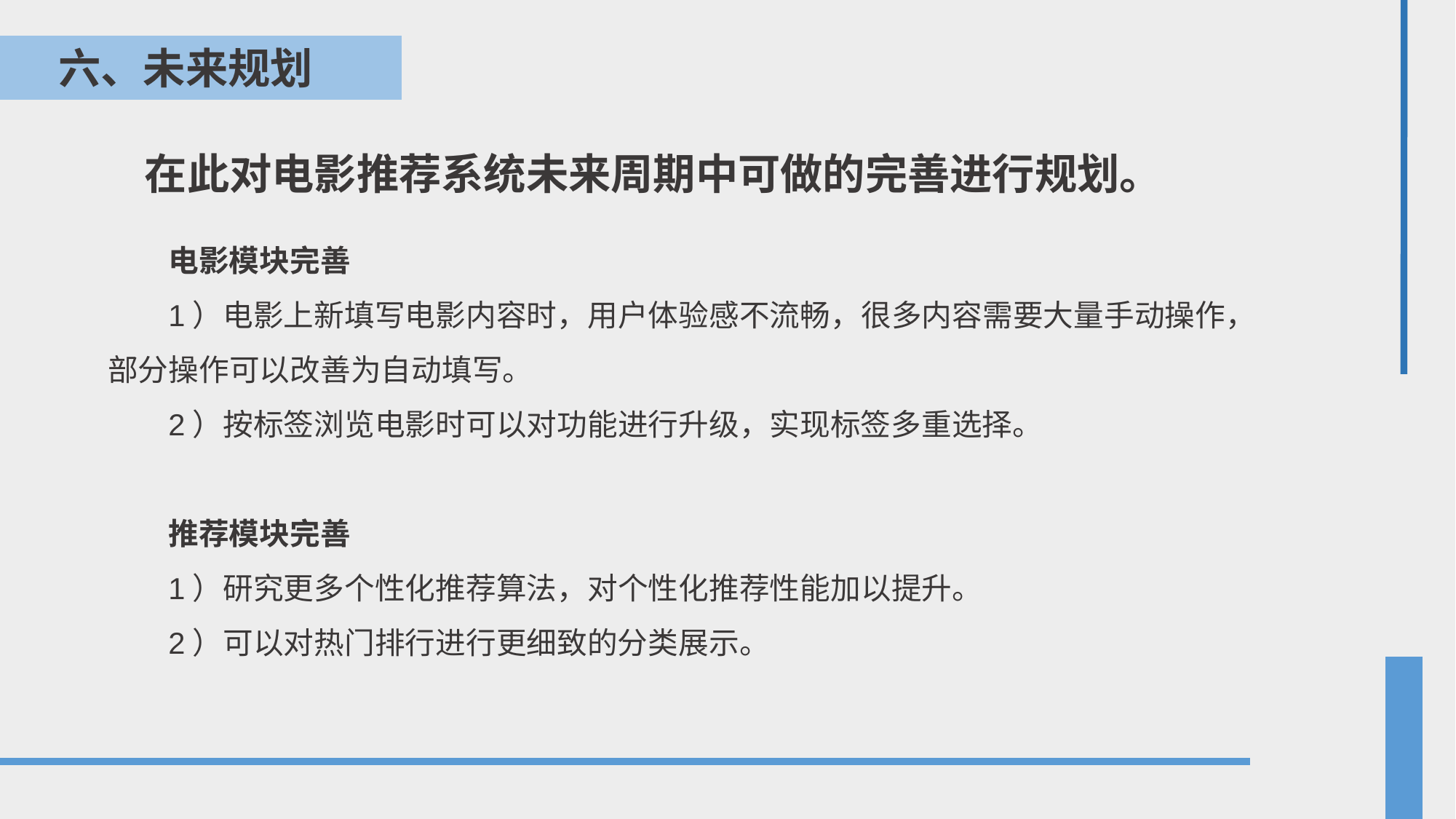

六、未来规划
在此对电影推荐系统未来周期中可做的完善进行规划。
电影模块完善
1）电影上新填写电影内容时，用户体验感不流畅，很多内容需要大量手动操作，部分操作可以改善为自动填写。
2）按标签浏览电影时可以对功能进行升级，实现标签多重选择。

推荐模块完善
1）研究更多个性化推荐算法，对个性化推荐性能加以提升。
2）可以对热门排行进行更细致的分类展示。